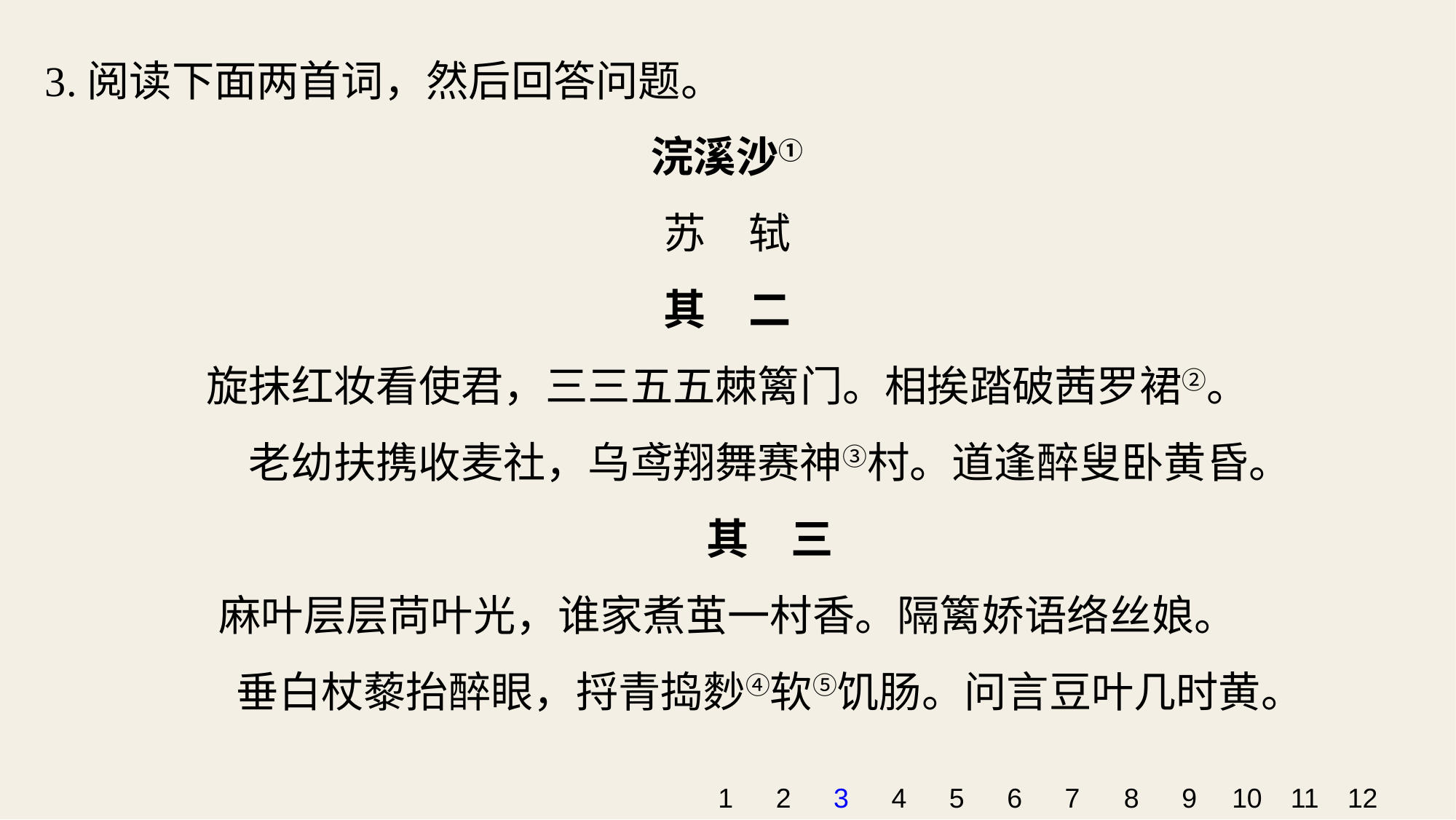

3.阅读下面两首词，然后回答问题。
浣溪沙①
苏　轼
其　二
旋抹红妆看使君，三三五五棘篱门。相挨踏破茜罗裙②。
老幼扶携收麦社，乌鸢翔舞赛神③村。道逢醉叟卧黄昏。
其　三
麻叶层层苘叶光，谁家煮茧一村香。隔篱娇语络丝娘。
垂白杖藜抬醉眼，捋青捣麨④软⑤饥肠。问言豆叶几时黄。
1
2
3
4
5
6
7
8
9
10
11
12